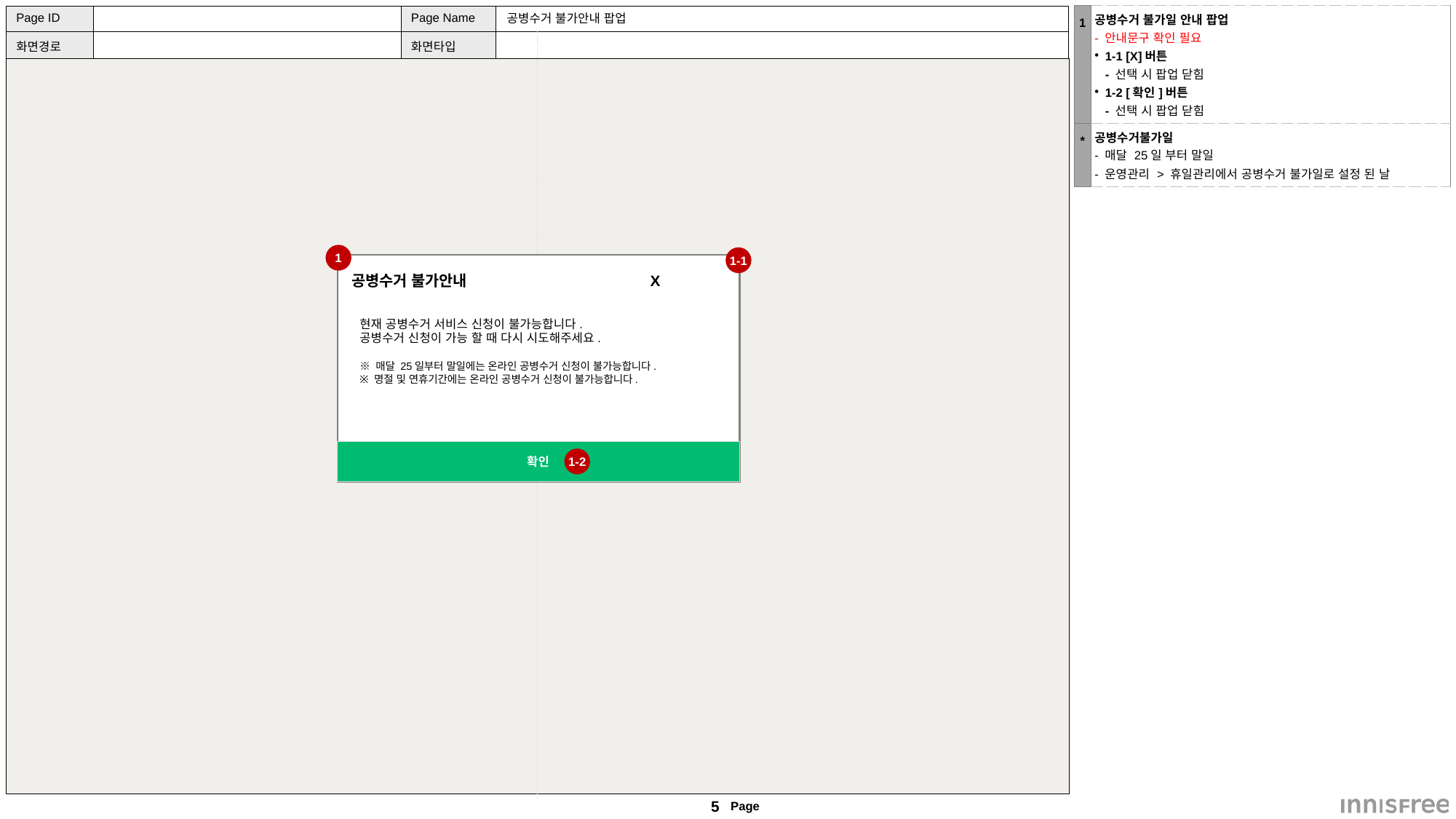

| 1 | 공병수거 불가일 안내 팝업 - 안내문구 확인 필요 1-1 [X]버튼 - 선택 시 팝업 닫힘 1-2 [확인]버튼 - 선택 시 팝업 닫힘 |
| --- | --- |
| \* | 공병수거불가일 - 매달 25일 부터 말일 - 운영관리 > 휴일관리에서 공병수거 불가일로 설정 된 날 |

# 공병수거 불가안내 팝업

1
1-1

공병수거 불가안내                                           X
현재 공병수거 서비스 신청이 불가능합니다.
공병수거 신청이 가능 할 때 다시 시도해주세요.

※ 매달 25일부터 말일에는 온라인 공병수거 신청이 불가능합니다.
※ 명절 및 연휴기간에는 온라인 공병수거 신청이 불가능합니다.
확인
1-2